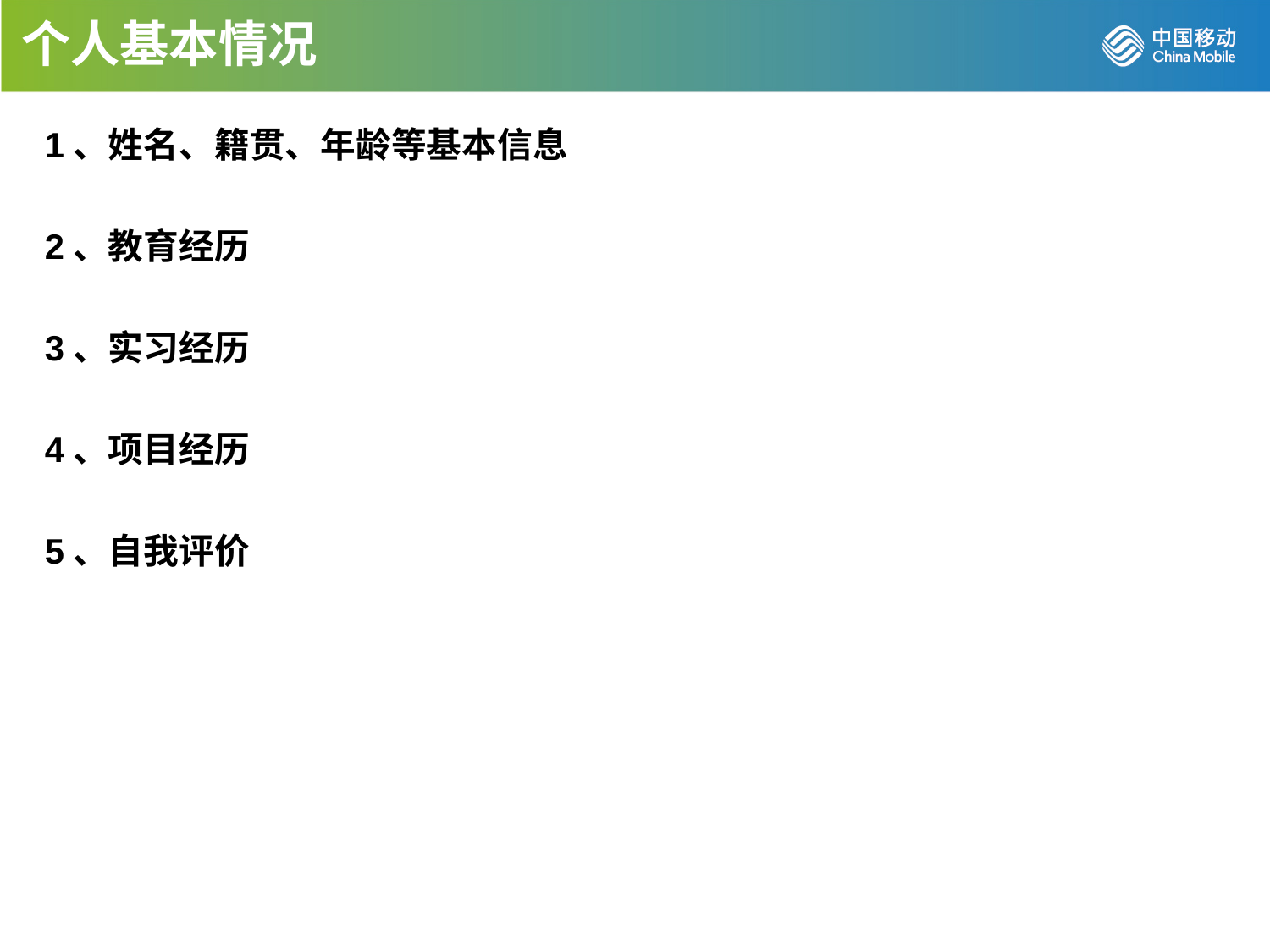

# 个人基本情况
1、姓名、籍贯、年龄等基本信息

2、教育经历

3、实习经历

4、项目经历

5、自我评价